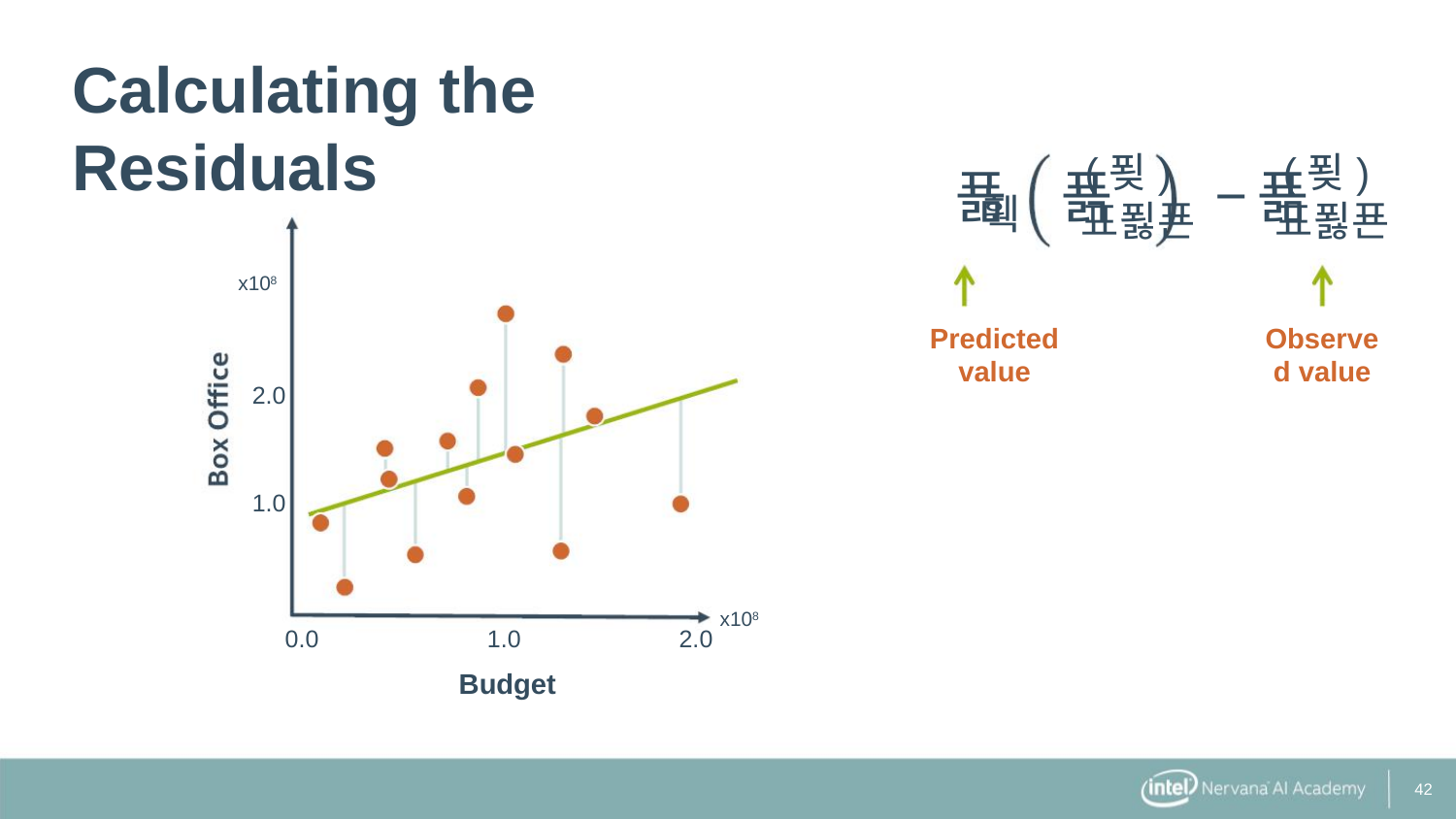

Calculating the Residuals
(푖)
표푏푠
(푖)
표푏푠
푦 푥 − 푦
훽
x108
Predicted
value
Observe
d value
2.0
1.0
x108
0.0
1.0
2.0
Budget
42